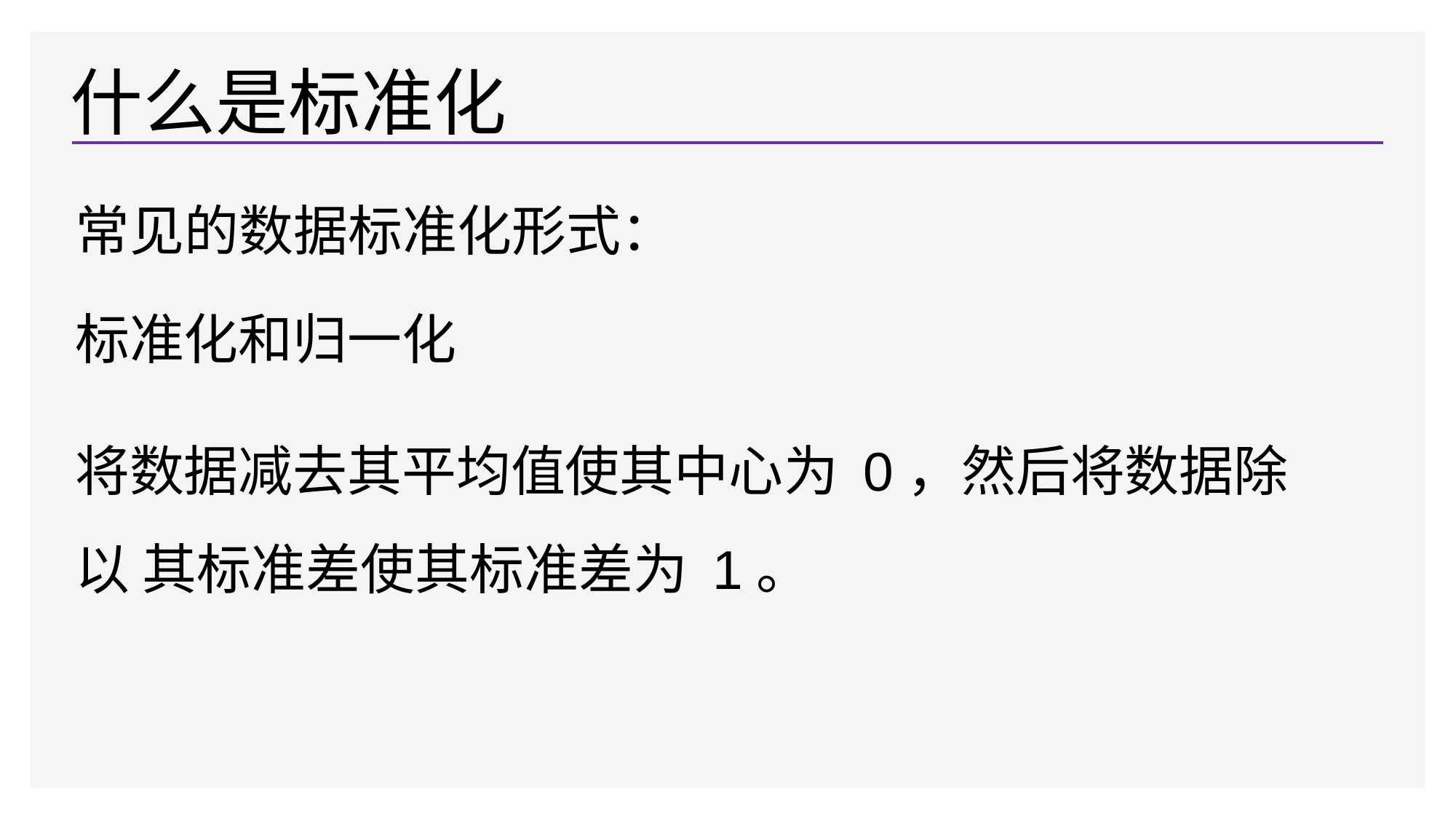

什么是标准化
常见的数据标准化形式：

标准化和归一化
将数据减去其平均值使其中心为 0，然后将数据除以 其标准差使其标准差为 1。